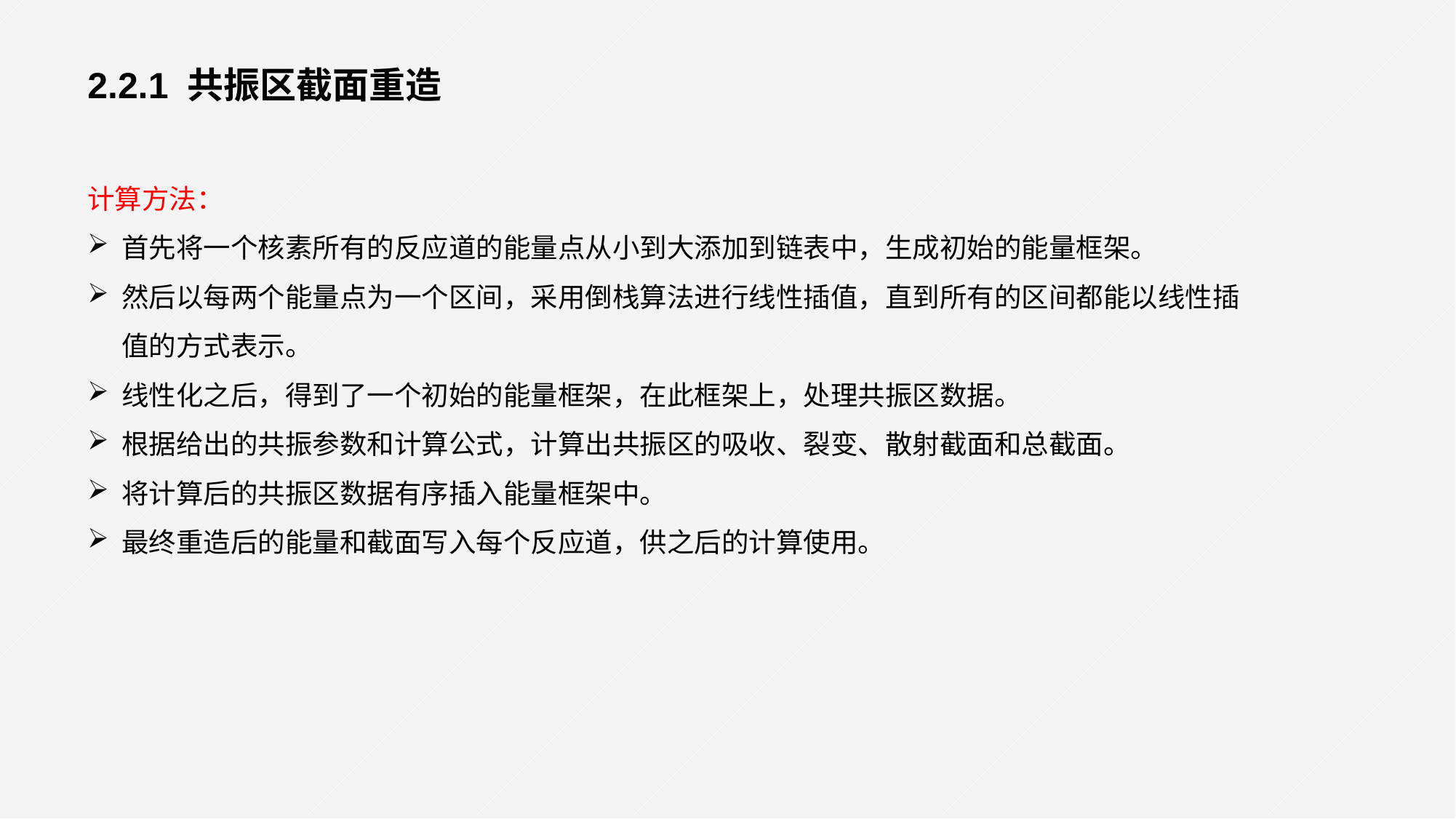

2.2.1 共振区截面重造
计算方法：
首先将一个核素所有的反应道的能量点从小到大添加到链表中，生成初始的能量框架。
然后以每两个能量点为一个区间，采用倒栈算法进行线性插值，直到所有的区间都能以线性插值的方式表示。
线性化之后，得到了一个初始的能量框架，在此框架上，处理共振区数据。
根据给出的共振参数和计算公式，计算出共振区的吸收、裂变、散射截面和总截面。
将计算后的共振区数据有序插入能量框架中。
最终重造后的能量和截面写入每个反应道，供之后的计算使用。